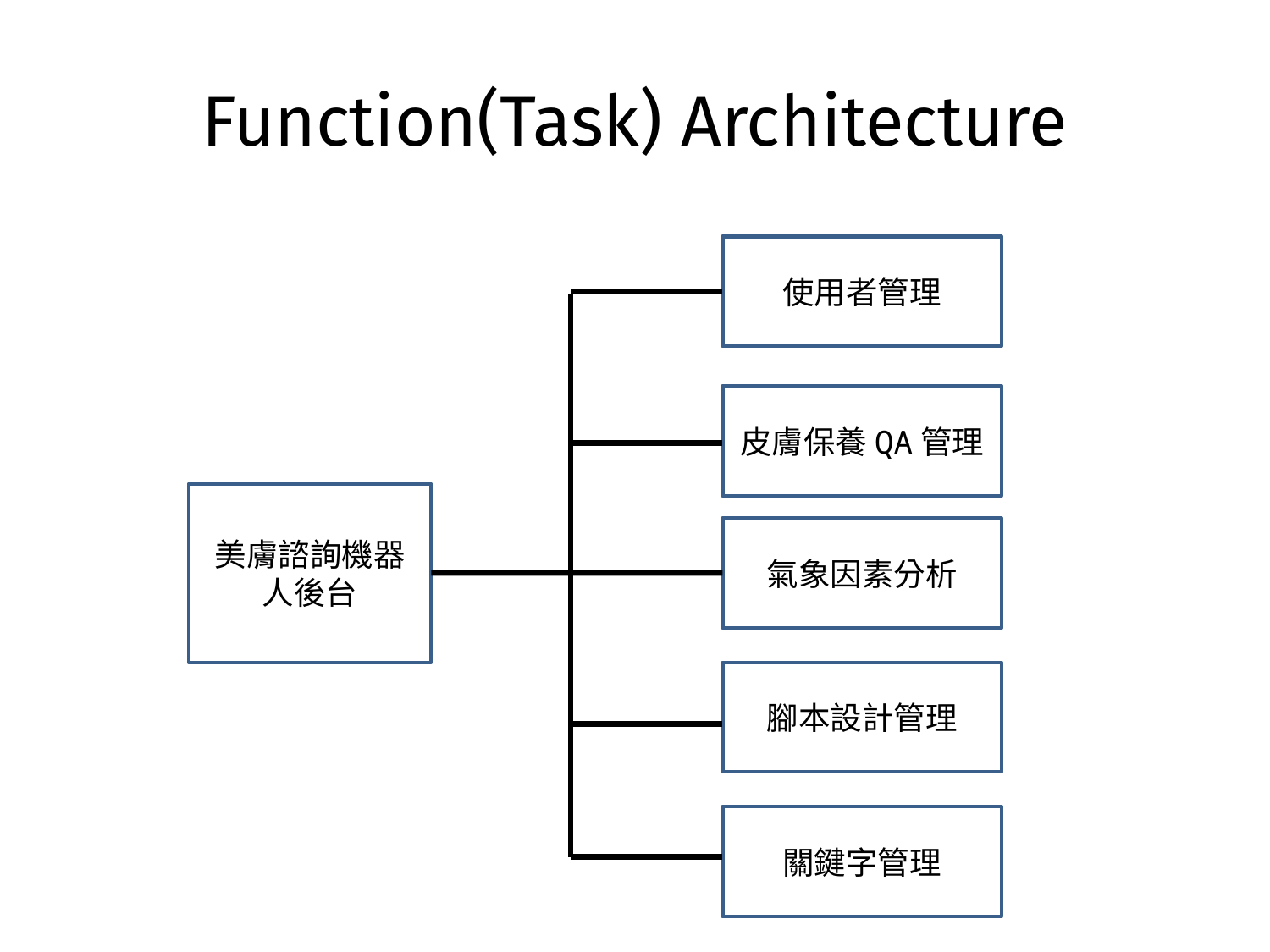

# Function(Task) Architecture
使用者管理
皮膚保養QA管理
美膚諮詢機器人後台
氣象因素分析
腳本設計管理
關鍵字管理